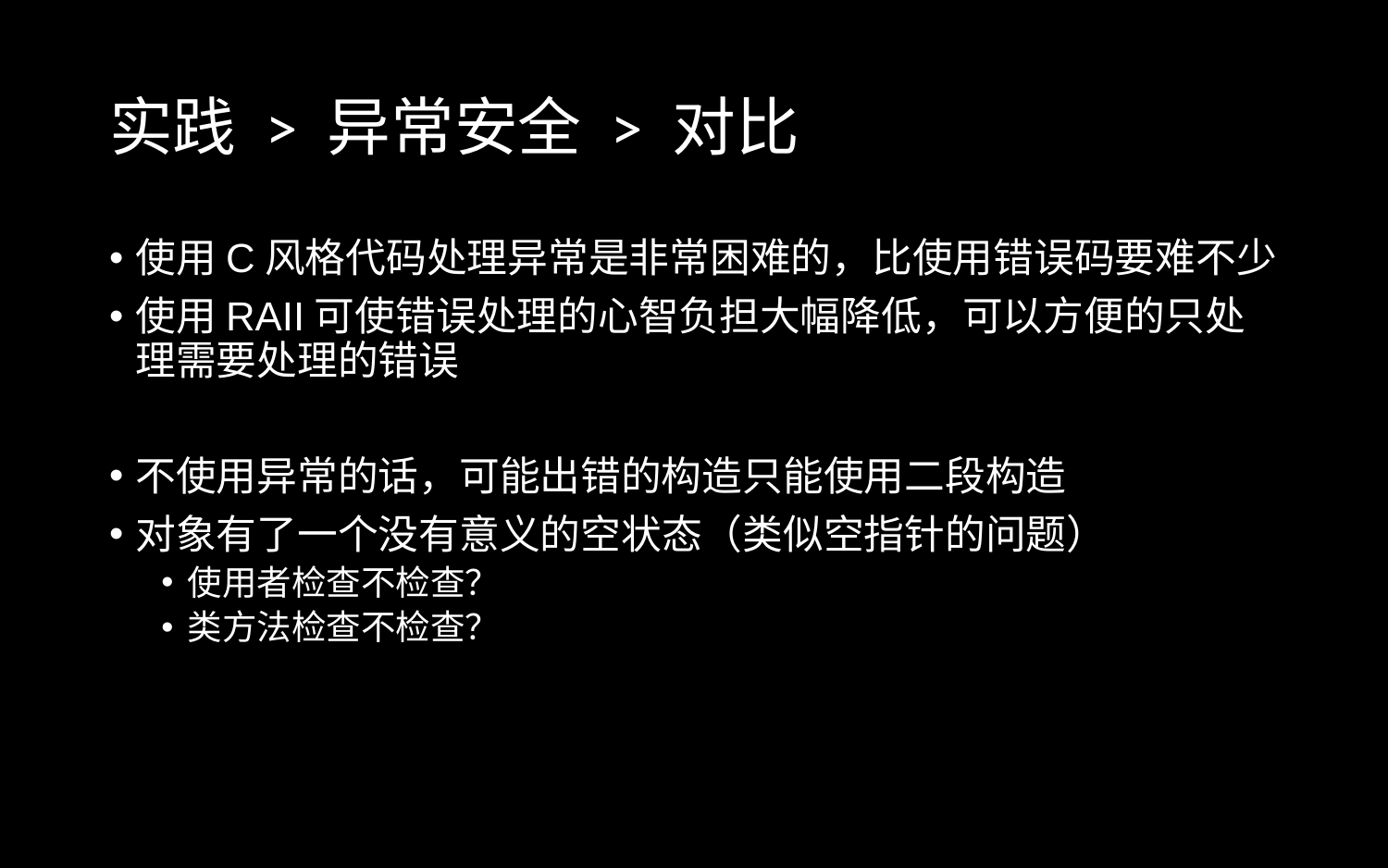

# 实践 > 异常安全 > 对比
使用C风格代码处理异常是非常困难的，比使用错误码要难不少
使用RAII可使错误处理的心智负担大幅降低，可以方便的只处理需要处理的错误

不使用异常的话，可能出错的构造只能使用二段构造
对象有了一个没有意义的空状态（类似空指针的问题）
使用者检查不检查？
类方法检查不检查？